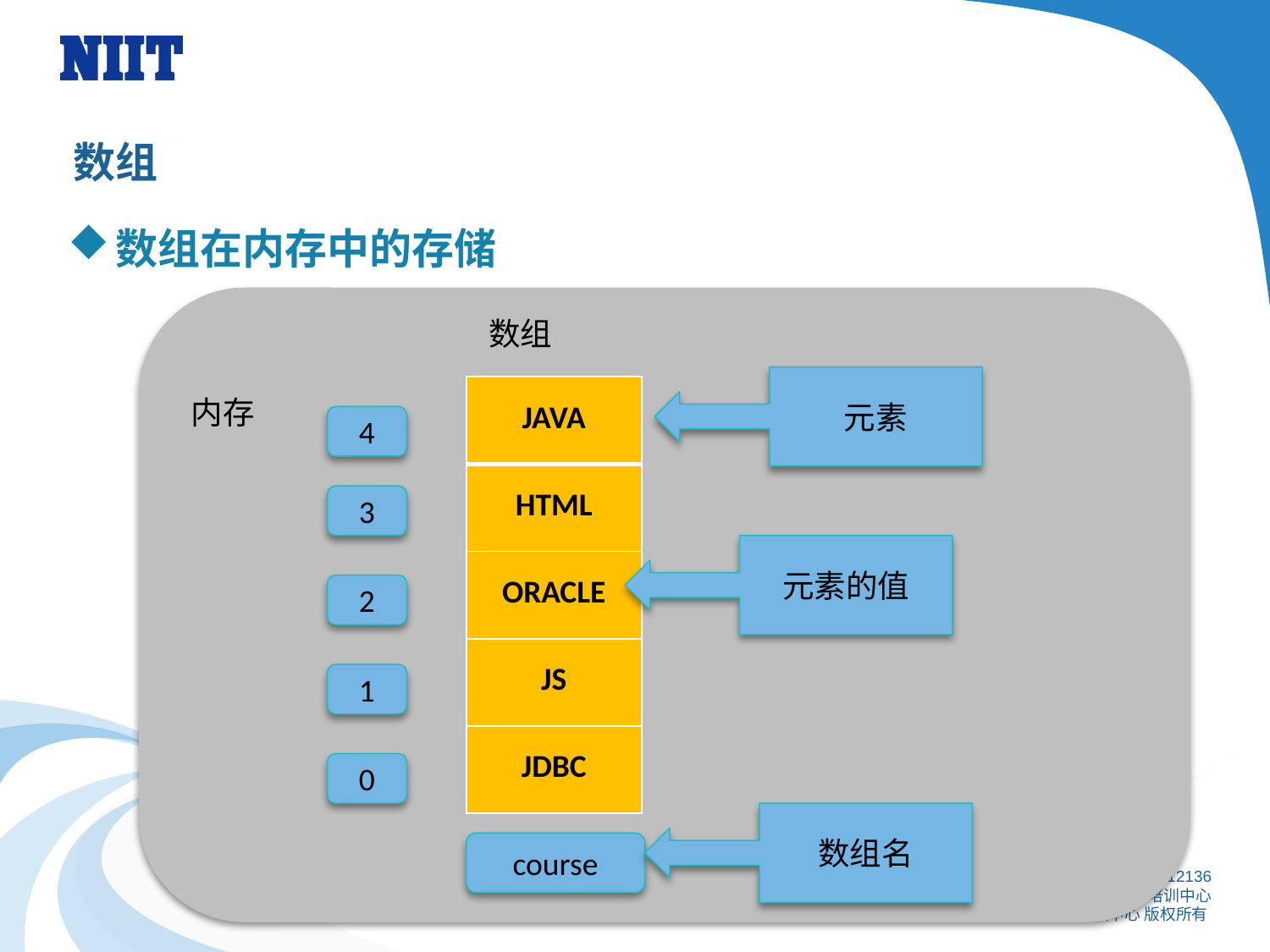

# 数组
数组在内存中的存储

数组
元素
| JAVA |
| --- |
| HTML |
| ORACLE |
| JS |
| JDBC |
内存
4
3
元素的值
2
1
0
数组名
course